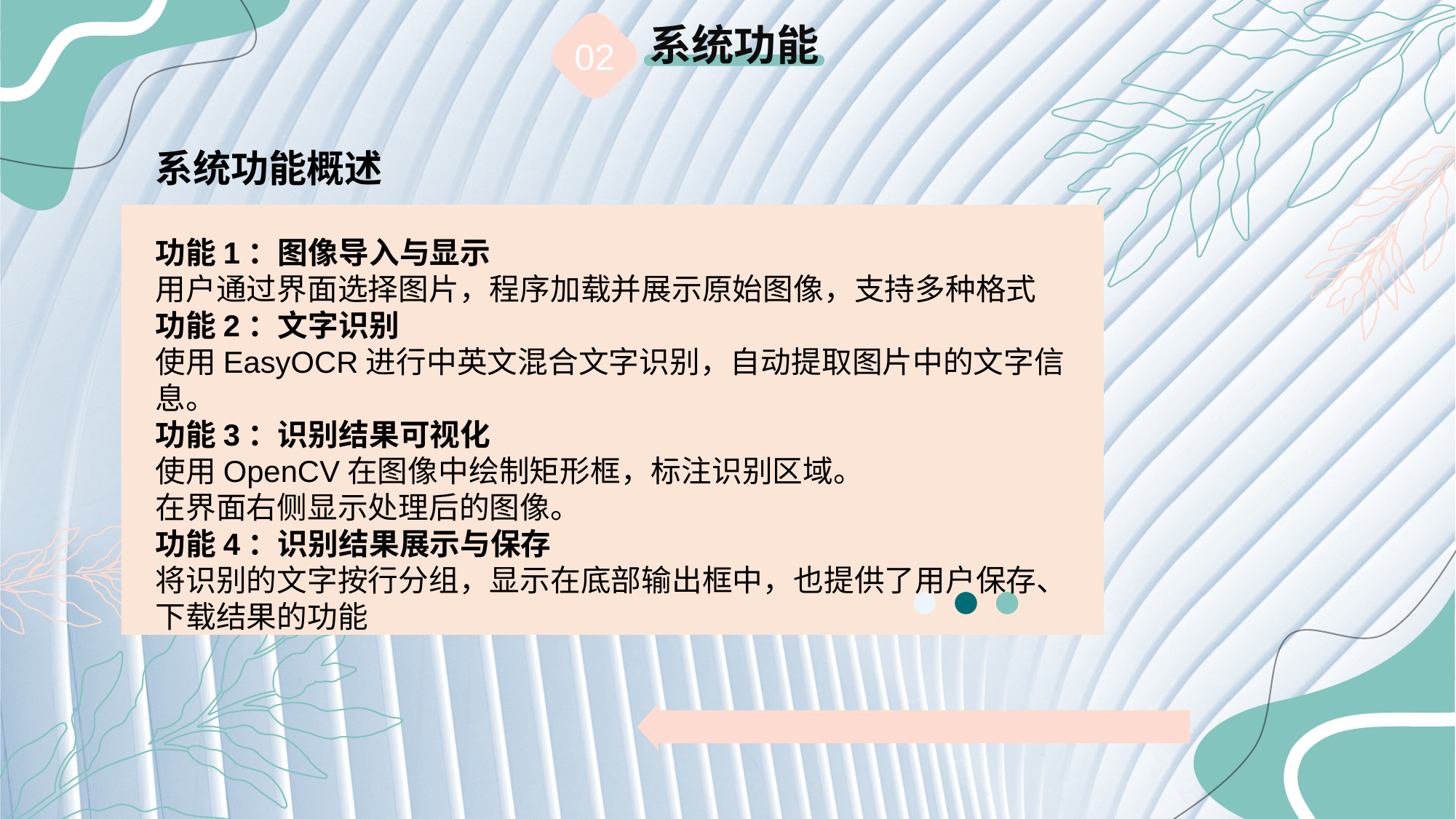

02
系统功能

系统功能概述

功能1：图像导入与显示
用户通过界面选择图片，程序加载并展示原始图像，支持多种格式
功能2：文字识别
使用EasyOCR进行中英文混合文字识别，自动提取图片中的文字信息。
功能3：识别结果可视化
使用OpenCV在图像中绘制矩形框，标注识别区域。
在界面右侧显示处理后的图像。
功能4：识别结果展示与保存
将识别的文字按行分组，显示在底部输出框中，也提供了用户保存、下载结果的功能